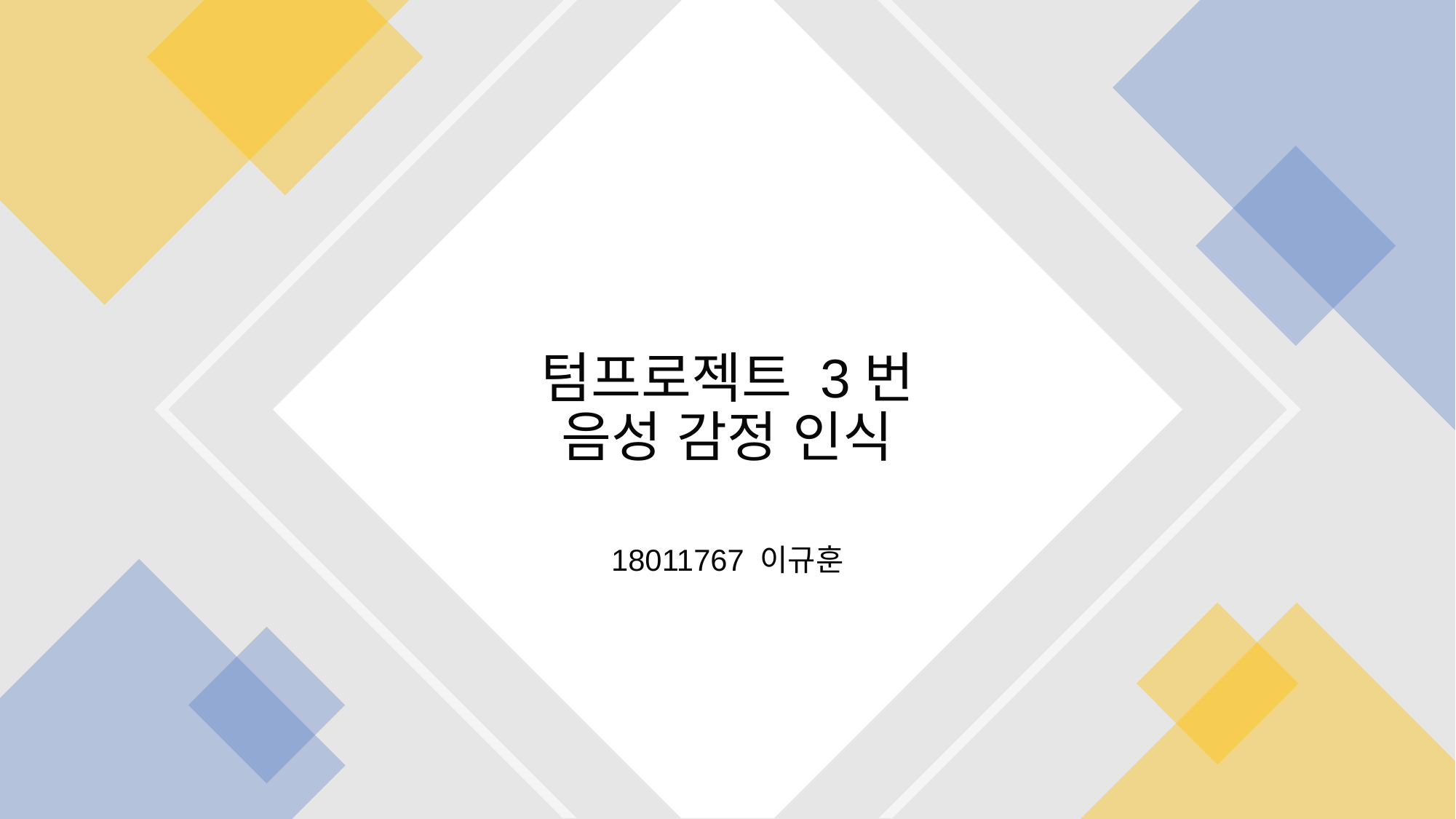

# 텀프로젝트 3번 음성 감정 인식
18011767 이규훈